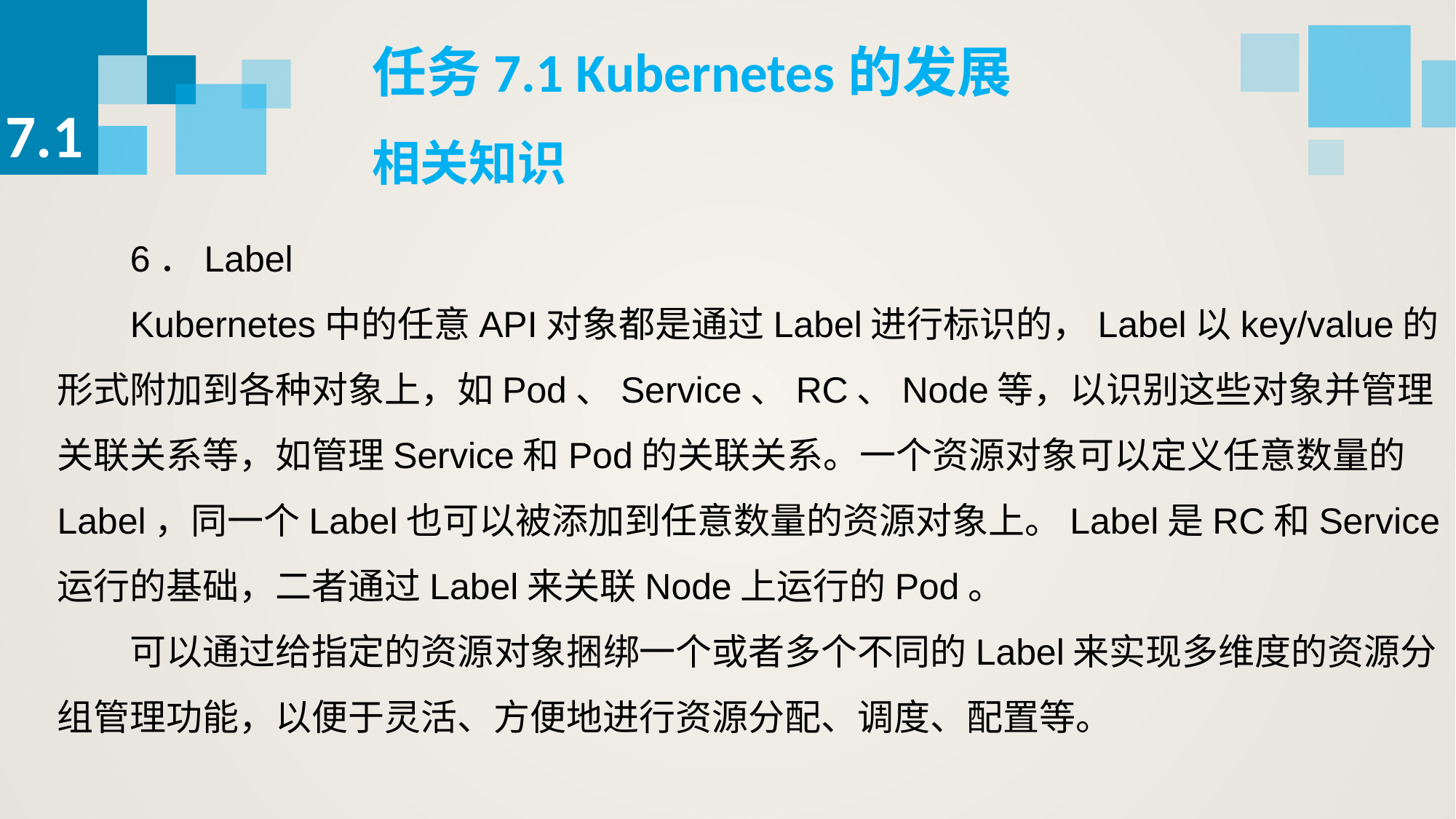

任务7.1 Kubernetes的发展
7.1
相关知识
6．Label
Kubernetes中的任意API对象都是通过Label进行标识的，Label以key/value的形式附加到各种对象上，如Pod、Service、RC、Node等，以识别这些对象并管理关联关系等，如管理Service和Pod的关联关系。一个资源对象可以定义任意数量的Label，同一个Label也可以被添加到任意数量的资源对象上。Label是RC和Service运行的基础，二者通过Label来关联Node上运行的Pod。
可以通过给指定的资源对象捆绑一个或者多个不同的Label来实现多维度的资源分组管理功能，以便于灵活、方便地进行资源分配、调度、配置等。